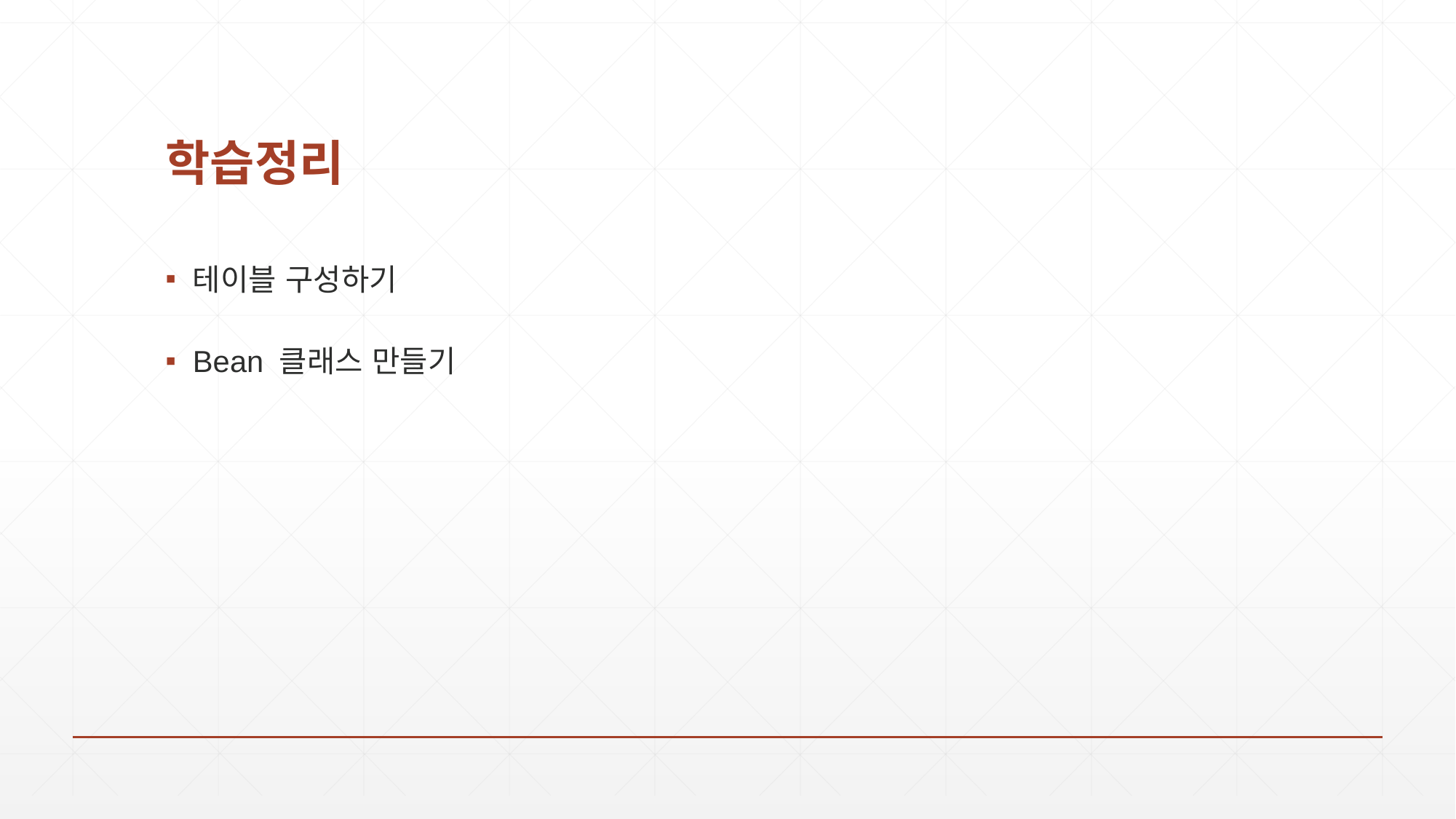

# 학습정리
테이블 구성하기
Bean 클래스 만들기